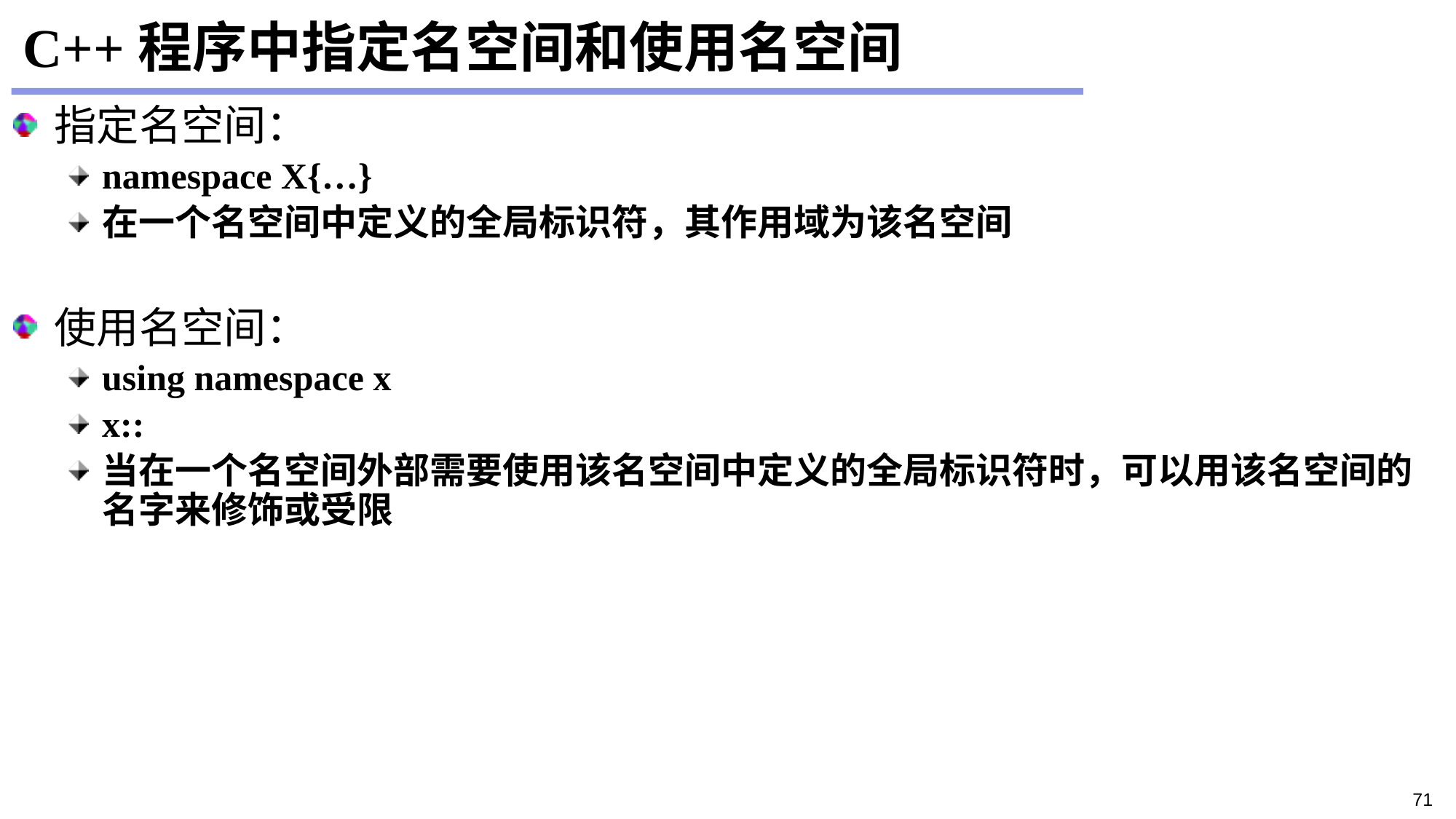

# C++程序中指定名空间和使用名空间
指定名空间：
namespace X{…}
在一个名空间中定义的全局标识符，其作用域为该名空间

使用名空间：
using namespace x
x::
当在一个名空间外部需要使用该名空间中定义的全局标识符时，可以用该名空间的名字来修饰或受限

71